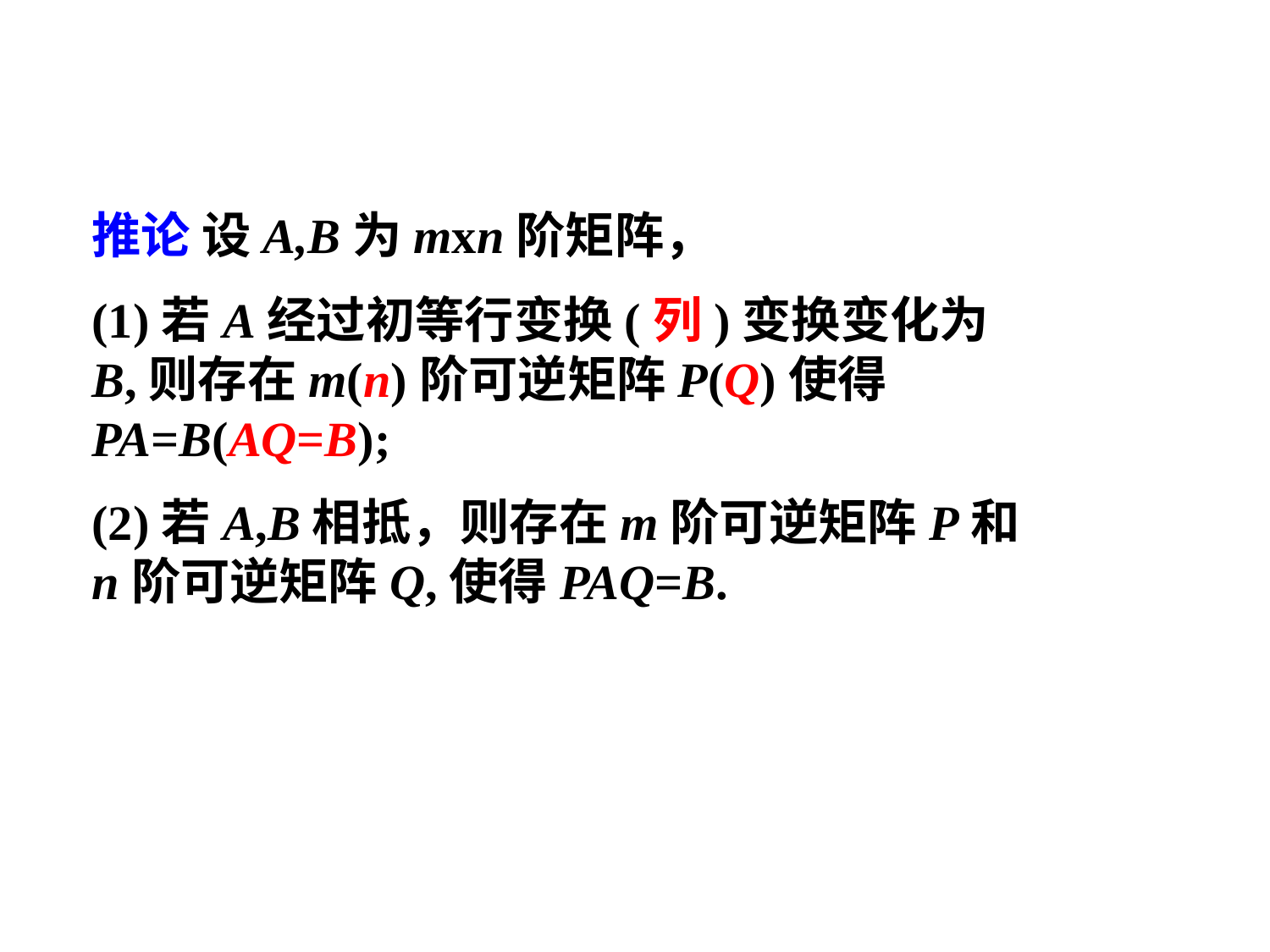

推论 设A,B为mxn阶矩阵，
(1)若A经过初等行变换(列)变换变化为B,则存在m(n)阶可逆矩阵P(Q)使得PA=B(AQ=B);
(2)若A,B相抵，则存在m阶可逆矩阵P和n阶可逆矩阵Q,使得PAQ=B.